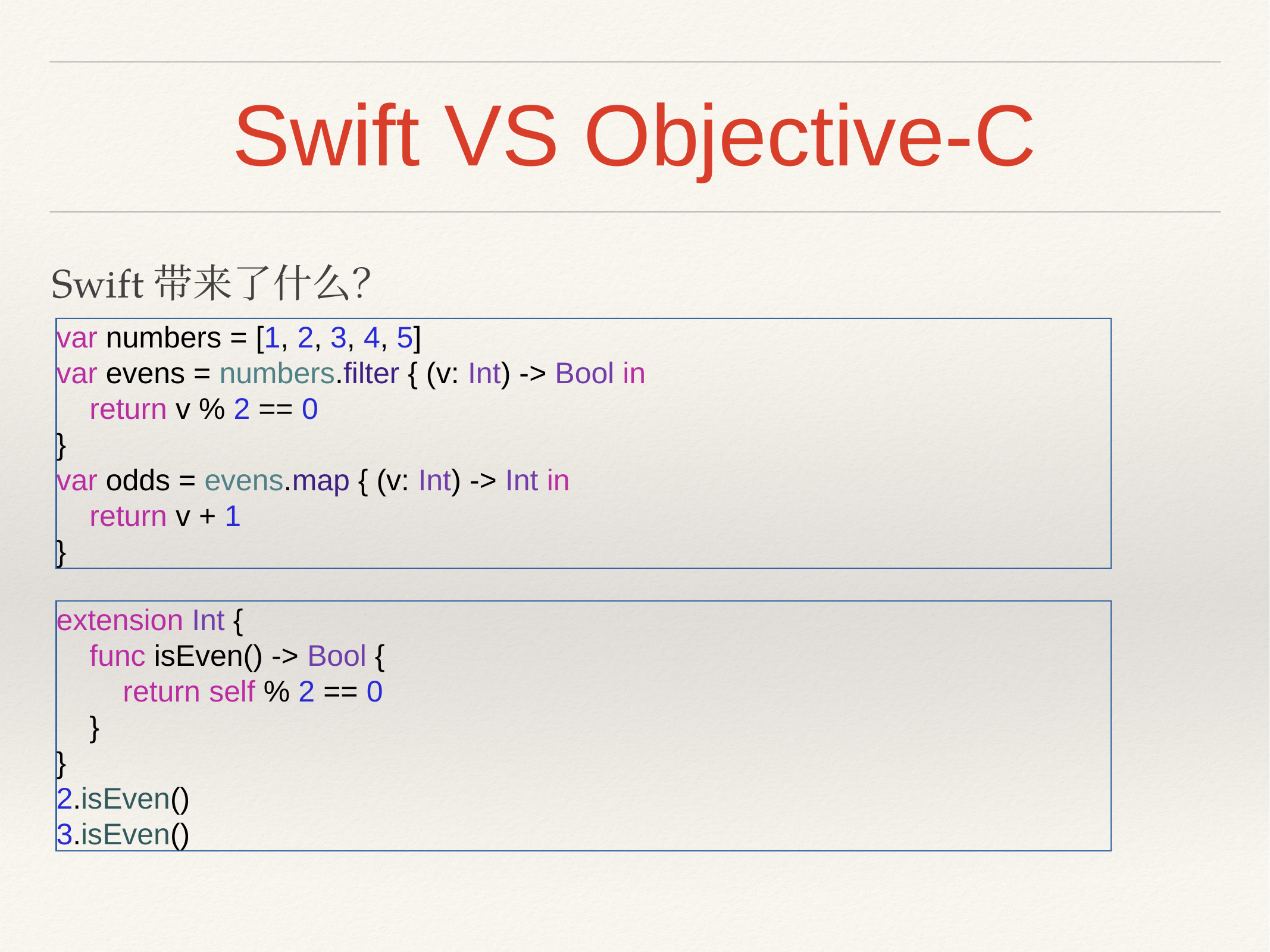

# Swift VS Objective-C
Swift带来了什么？
var numbers = [1, 2, 3, 4, 5]
var evens = numbers.filter { (v: Int) -> Bool in
    return v % 2 == 0
}
var odds = evens.map { (v: Int) -> Int in
    return v + 1
}
extension Int {
    func isEven() -> Bool {
        return self % 2 == 0
    }
}
2.isEven()
3.isEven()